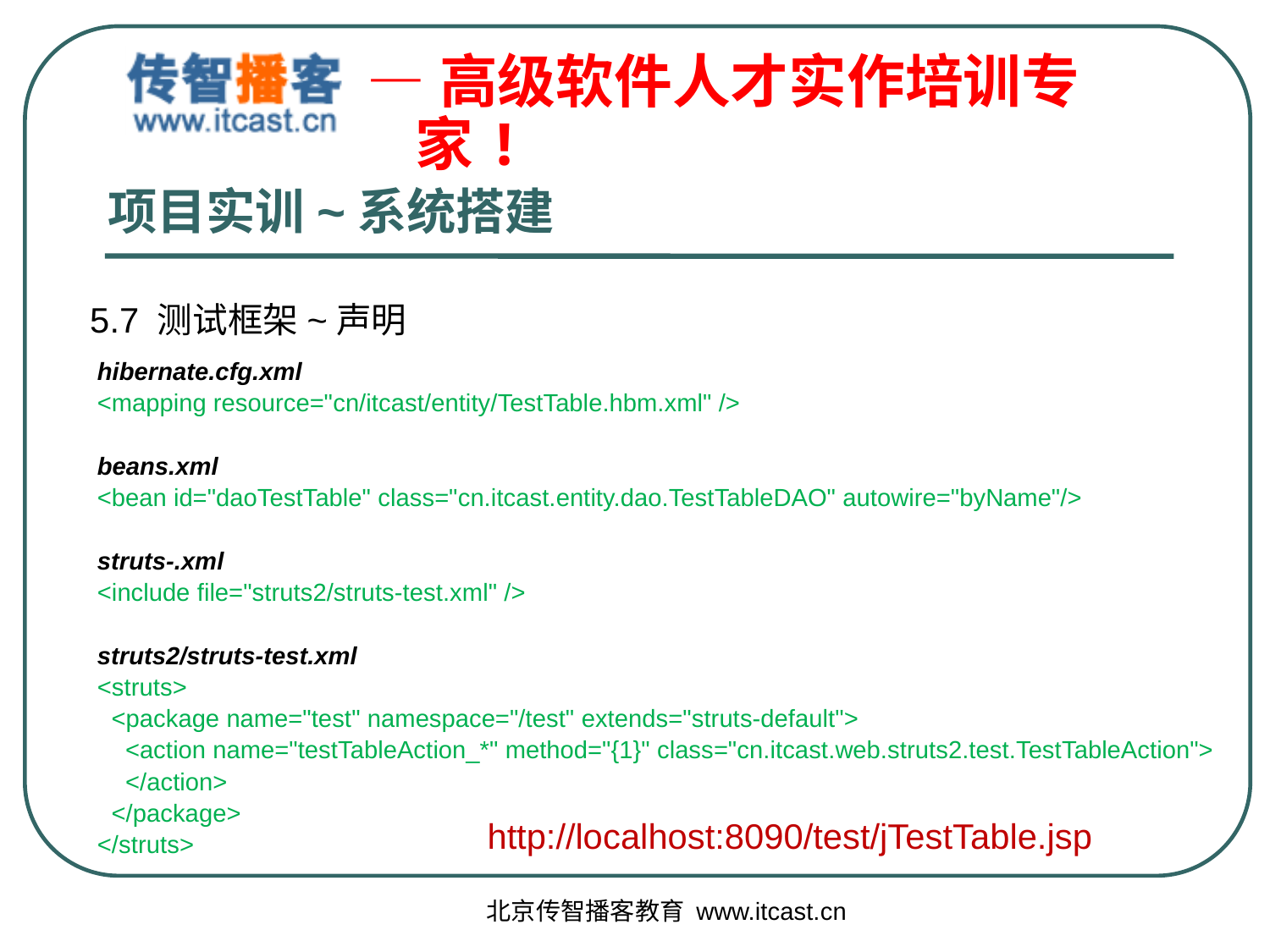

# 项目实训~系统搭建
5.7 测试框架~声明
hibernate.cfg.xml
<mapping resource="cn/itcast/entity/TestTable.hbm.xml" />

beans.xml
<bean id="daoTestTable" class="cn.itcast.entity.dao.TestTableDAO" autowire="byName"/>

struts-.xml
<include file="struts2/struts-test.xml" />

struts2/struts-test.xml
<struts>
  <package name="test" namespace="/test" extends="struts-default">
    <action name="testTableAction_*" method="{1}" class="cn.itcast.web.struts2.test.TestTableAction">
    </action>
  </package>
</struts>

http://localhost:8090/test/jTestTable.jsp
北京传智播客教育 www.itcast.cn